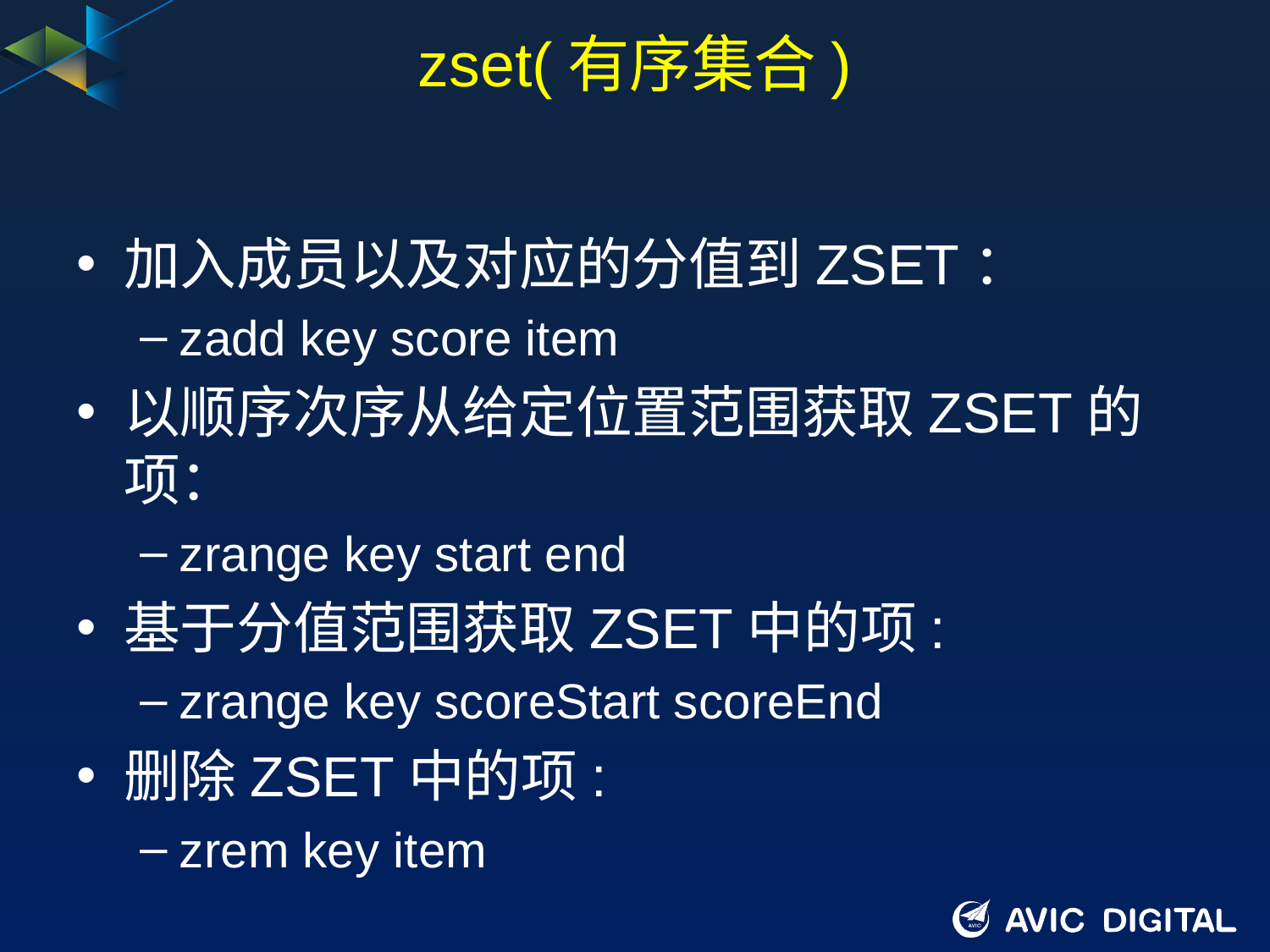

# zset(有序集合)
加入成员以及对应的分值到ZSET：
zadd key score item
以顺序次序从给定位置范围获取ZSET的项：
zrange key start end
基于分值范围获取ZSET中的项:
zrange key scoreStart scoreEnd
删除ZSET中的项:
zrem key item